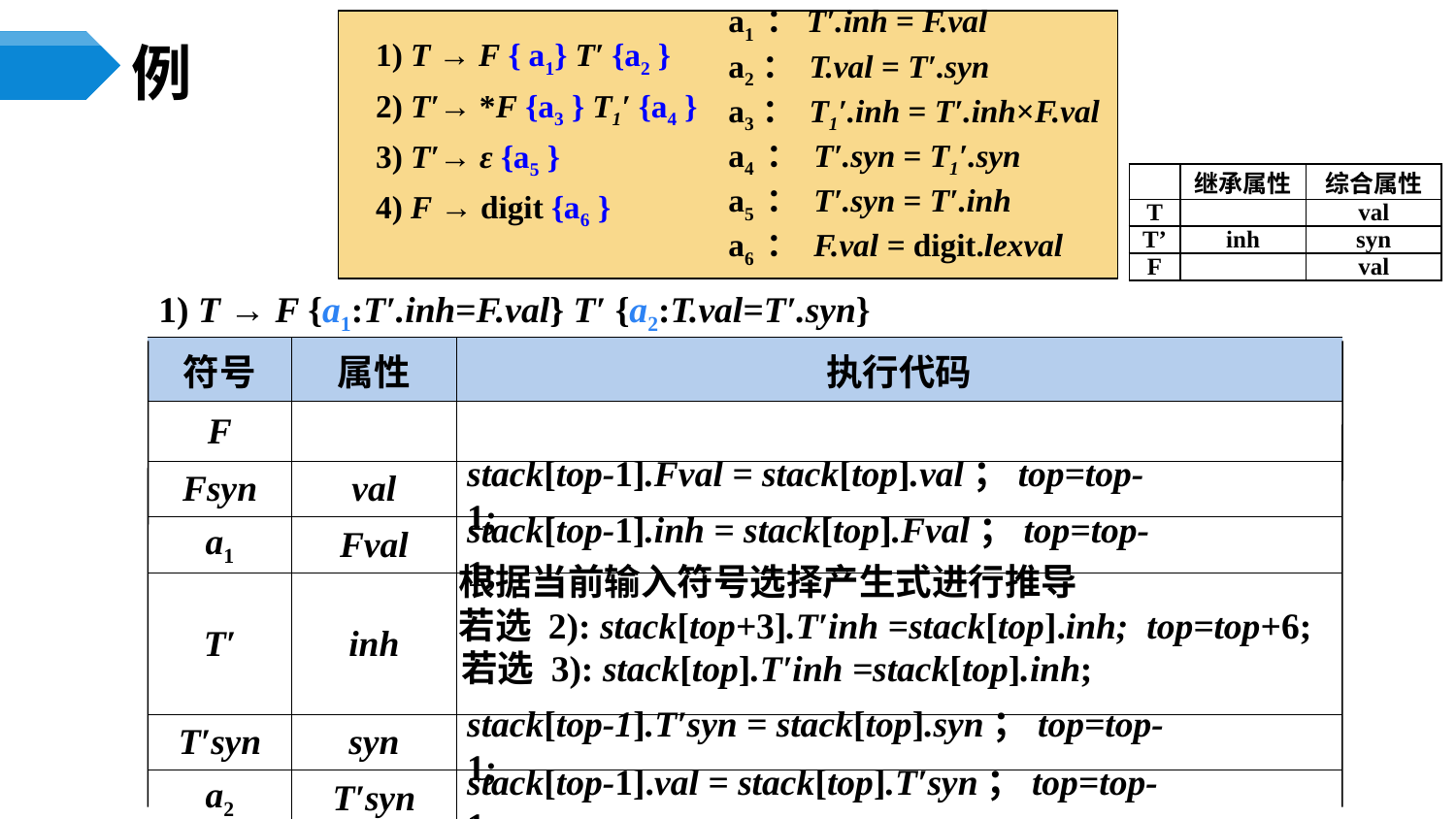

a1 ：T′.inh = F.val
a2： T.val = T′.syn
a3： T1′.inh = T′.inh×F.val
a4 ： T′.syn = T1′.syn
a5 ： T′.syn = T′.inh
a6 ： F.val = digit.lexval

1) T → F { a1} T′ {a2 }
2) T′→ *F {a3 } T1′ {a4 }
3) T′→ ε {a5 }
4) F → digit {a6 }

# 例
|  | 继承属性 | 综合属性 |
| --- | --- | --- |
| T |  | val |
| T’ | inh | syn |
| F |  | val |
1) T → F {a1:T′.inh=F.val} T′ {a2:T.val=T′.syn}
| 符号 | 属性 | 执行代码 |
| --- | --- | --- |
| F |  |  |
| Fsyn | val |  |
| a1 | Fval |  |
| T′ | inh |  |
| T′syn | syn |  |
| a2 | T′syn |  |
stack[top-1].Fval = stack[top].val；top=top-1;
stack[top-1].inh = stack[top].Fval；top=top-1;
根据当前输入符号选择产生式进行推导
若选 2): stack[top+3].T′inh =stack[top].inh;  top=top+6;
若选 3): stack[top].T′inh =stack[top].inh;
stack[top-1].T′syn = stack[top].syn；top=top-1;
stack[top-1].val = stack[top].T′syn；top=top-1;